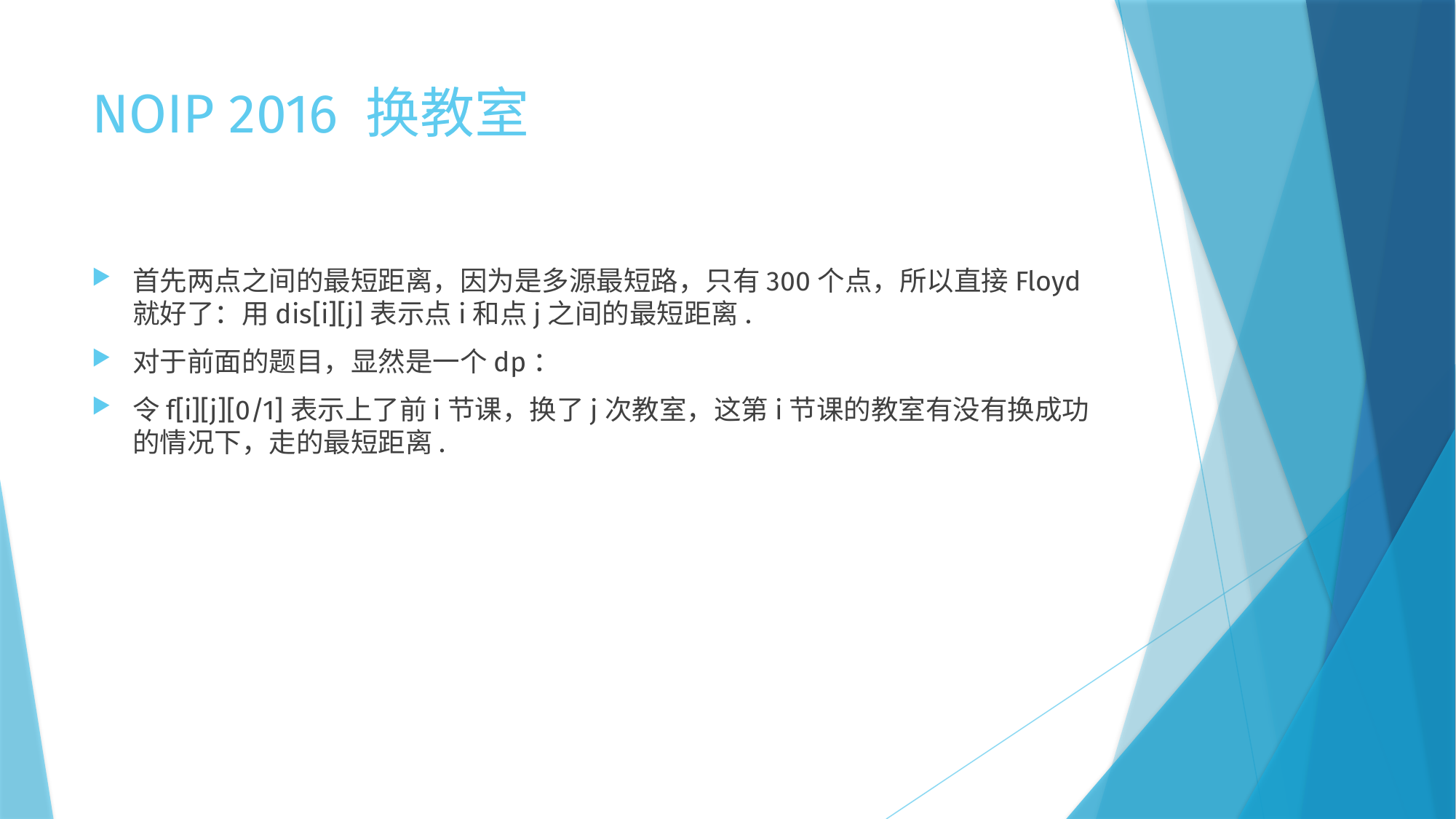

# NOIP 2016 换教室
首先两点之间的最短距离，因为是多源最短路，只有300个点，所以直接Floyd就好了：用dis[i][j]表示点i和点j之间的最短距离.
对于前面的题目，显然是一个dp：
令f[i][j][0/1]表示上了前i节课，换了j次教室，这第i节课的教室有没有换成功的情况下，走的最短距离.